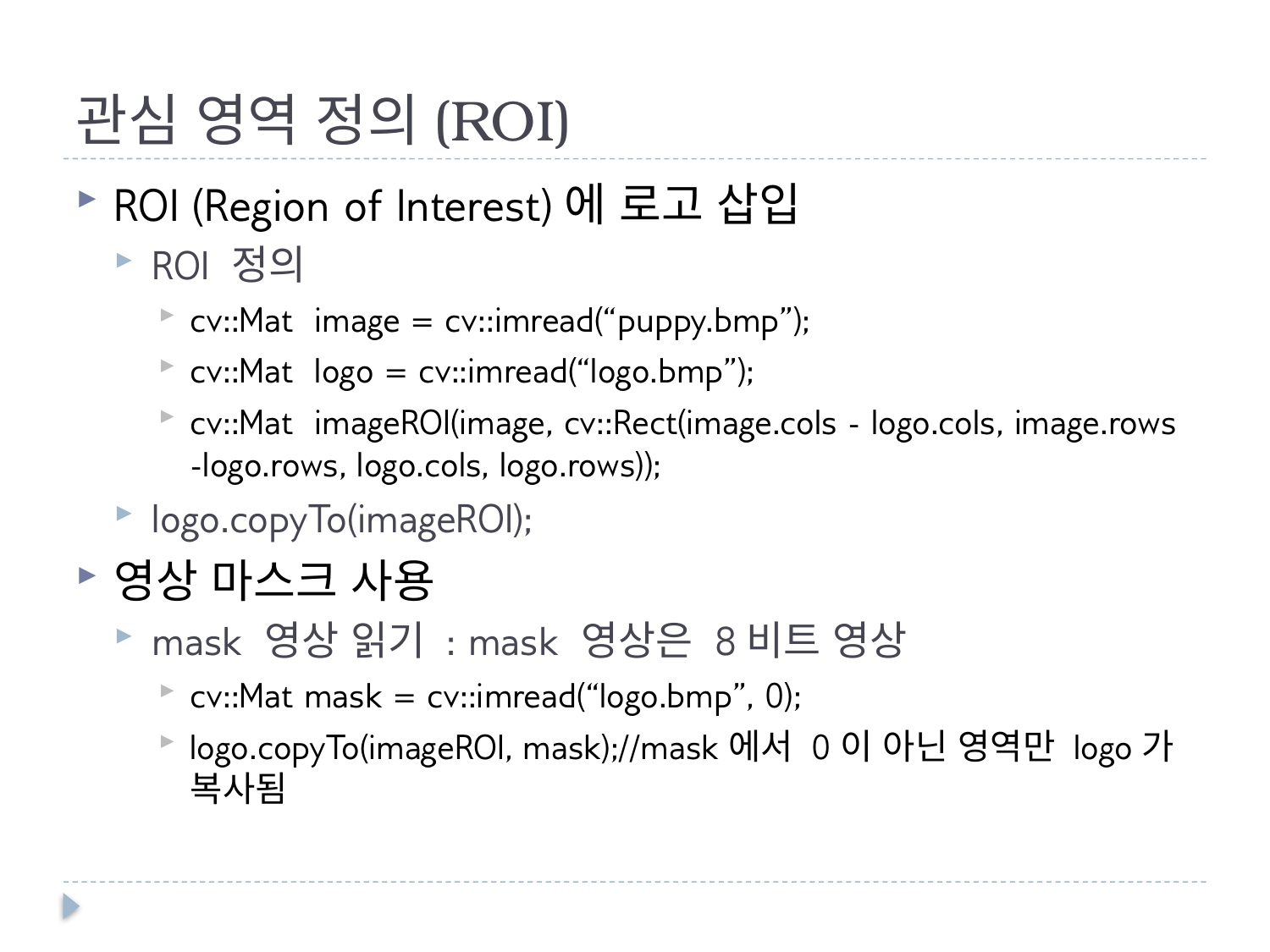

# 관심 영역 정의(ROI)
ROI (Region of Interest)에 로고 삽입
ROI 정의
cv::Mat  image = cv::imread(“puppy.bmp”);
cv::Mat  logo = cv::imread(“logo.bmp”);
cv::Mat  imageROI(image, cv::Rect(image.cols - logo.cols, image.rows -logo.rows, logo.cols, logo.rows));
logo.copyTo(imageROI);
영상 마스크 사용
mask 영상 읽기 : mask 영상은 8비트 영상
cv::Mat mask = cv::imread(“logo.bmp”, 0);
logo.copyTo(imageROI, mask);//mask에서 0이 아닌 영역만 logo가 복사됨